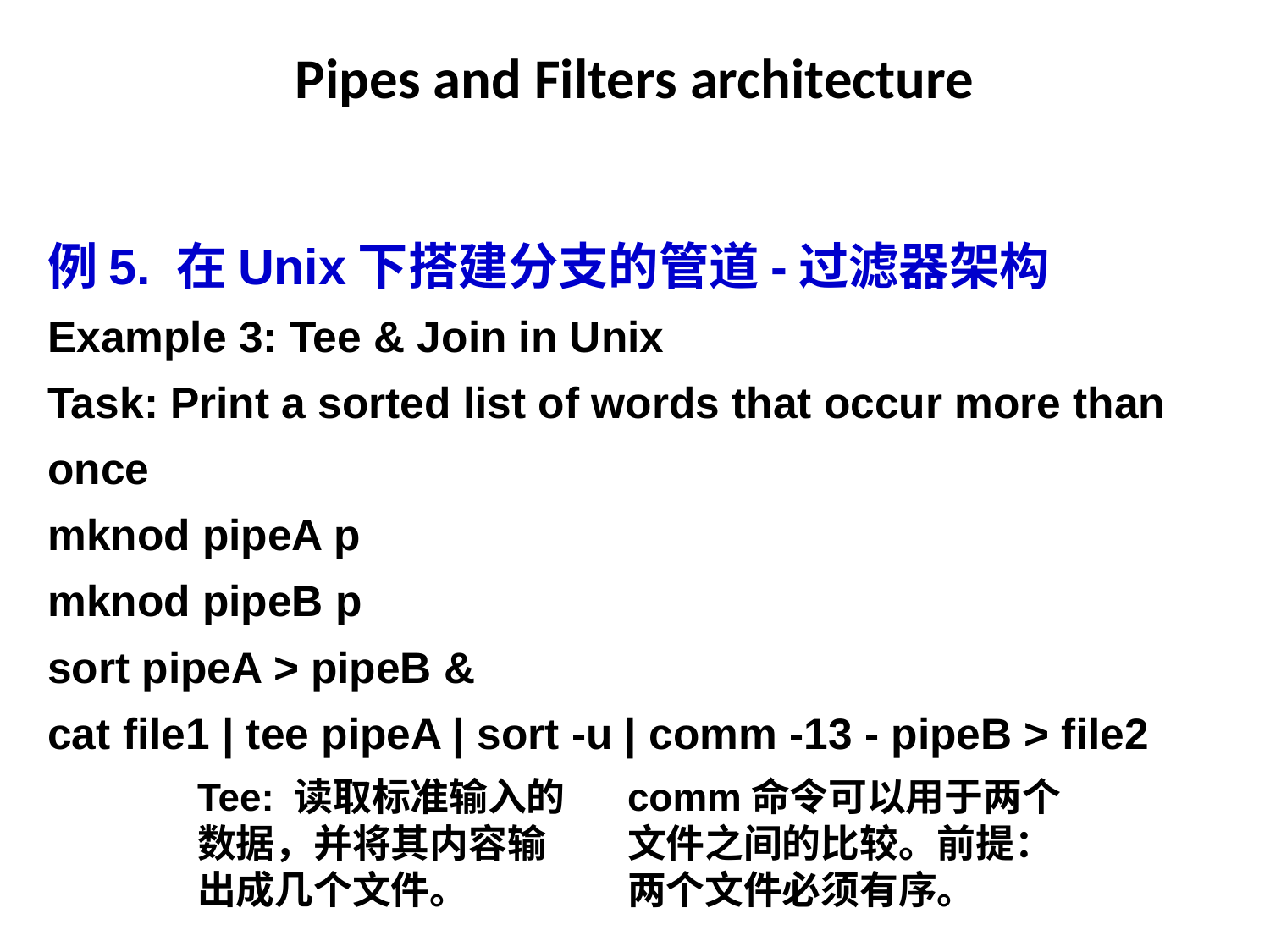

Pipes and Filters architecture
例5. 在Unix下搭建分支的管道-过滤器架构
Example 3: Tee & Join in Unix
Task: Print a sorted list of words that occur more than
once
mknod pipeA p
mknod pipeB p
sort pipeA > pipeB &
cat file1 | tee pipeA | sort -u | comm -13 - pipeB > file2
Tee: 读取标准输入的数据，并将其内容输出成几个文件。
comm命令可以用于两个文件之间的比较。前提：两个文件必须有序。